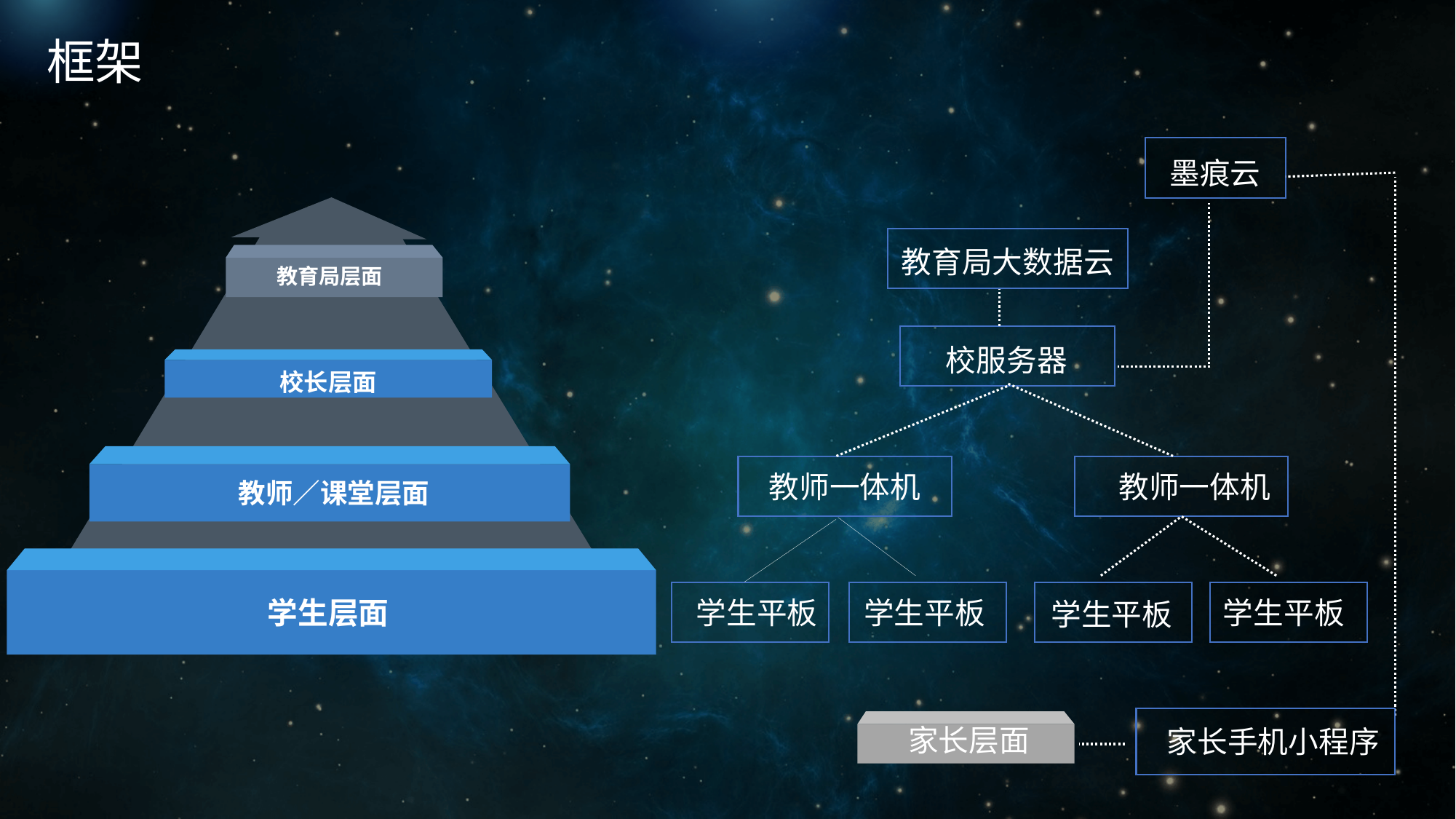

框架

墨痕云

教育局大数据云
教育局层面

校服务器
校长层面

教师一体机
教师一体机
教师／课堂层面

学生层面
学生平板
学生平板
学生平板
学生平板

家长层面
家长手机小程序